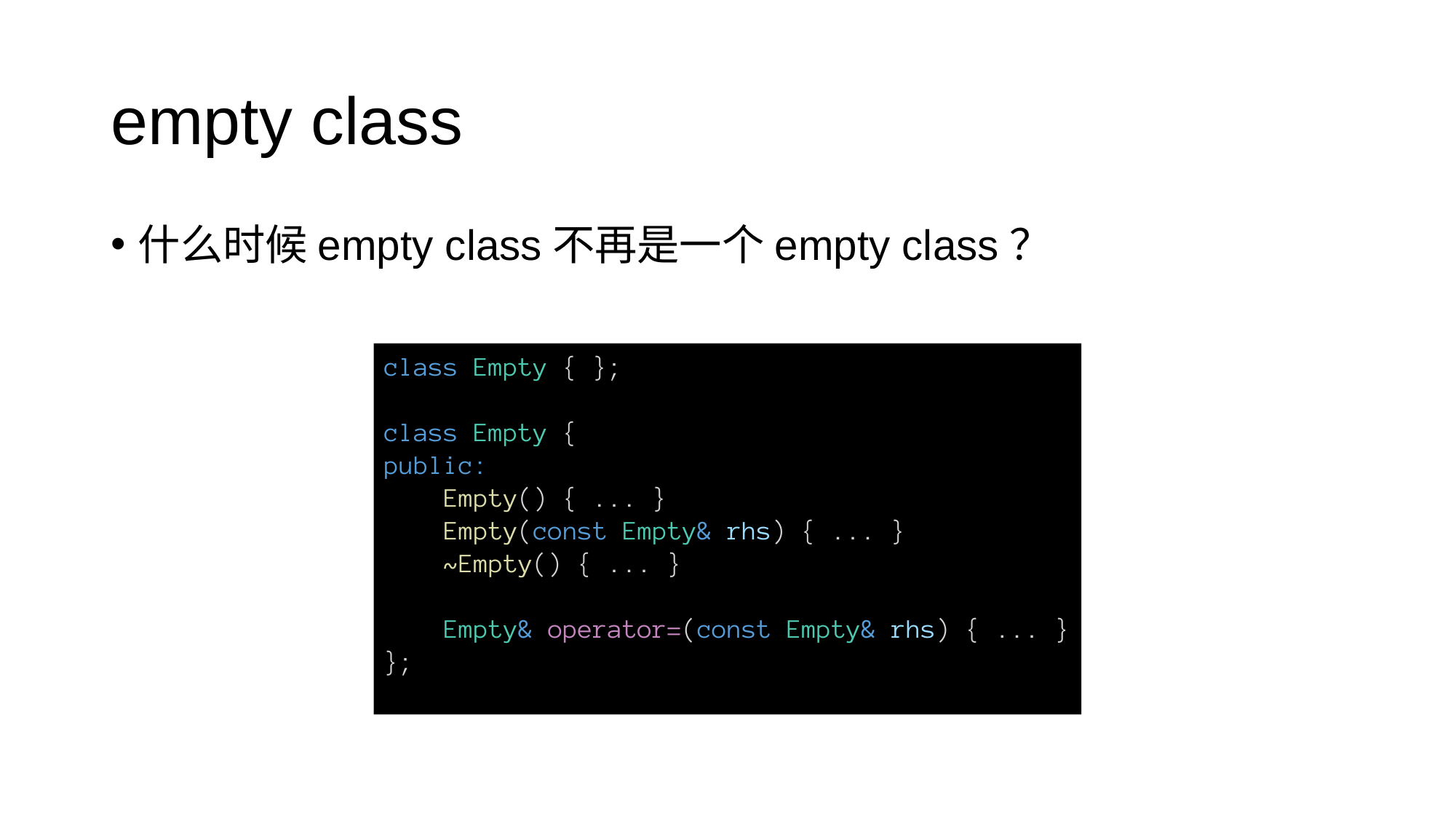

# empty class
什么时候empty class不再是一个empty class？

class Empty { };
class Empty {
public:
    Empty() { ... }
    Empty(const Empty& rhs) { ... }
    ~Empty() { ... }
    Empty& operator=(const Empty& rhs) { ... }
};